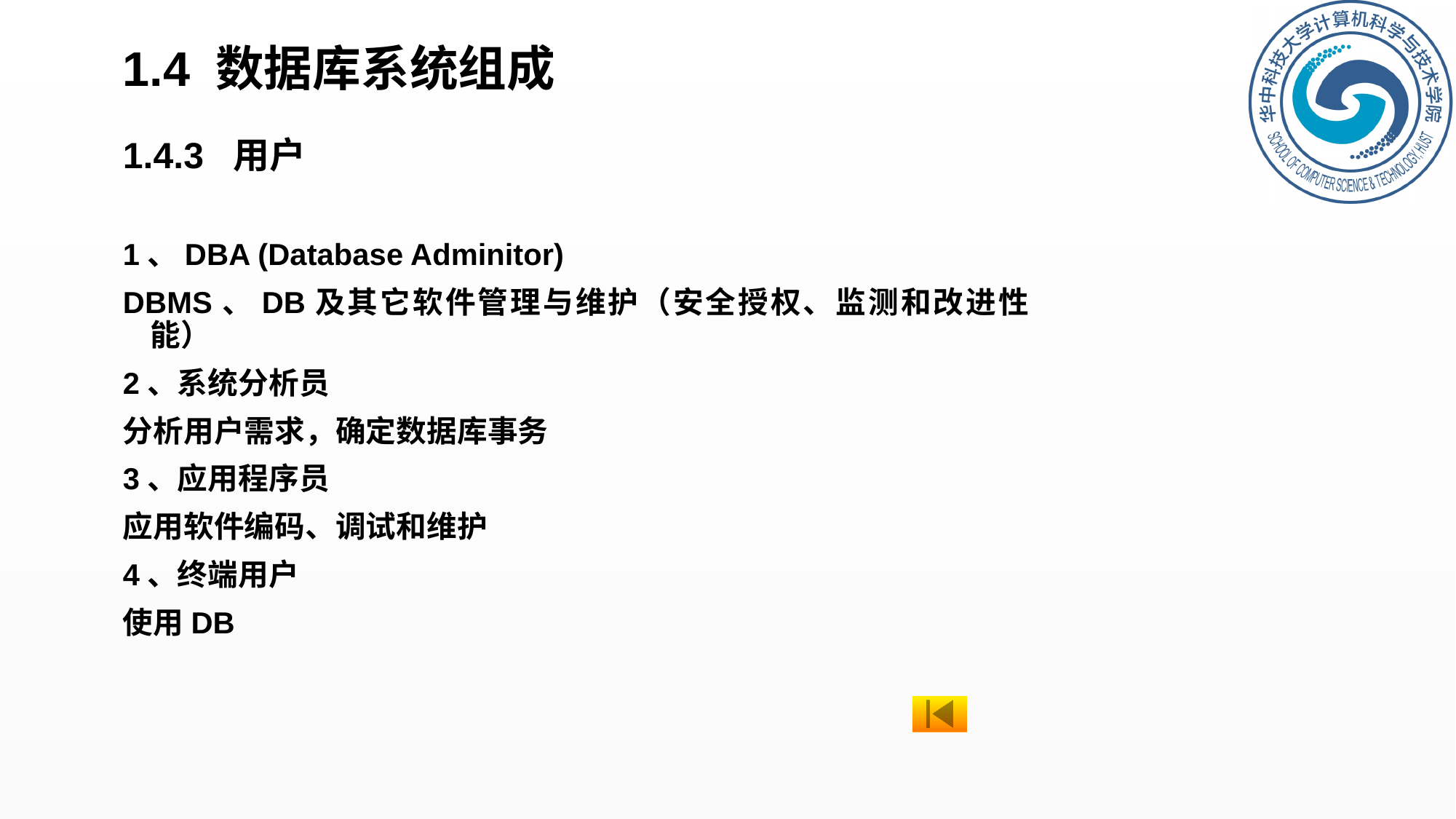

# 1.4 数据库系统组成
1.4.3  用户

1、DBA (Database Adminitor)
DBMS、DB及其它软件管理与维护（安全授权、监测和改进性能）
2、系统分析员
分析用户需求，确定数据库事务
3、应用程序员
应用软件编码、调试和维护
4、终端用户
使用DB